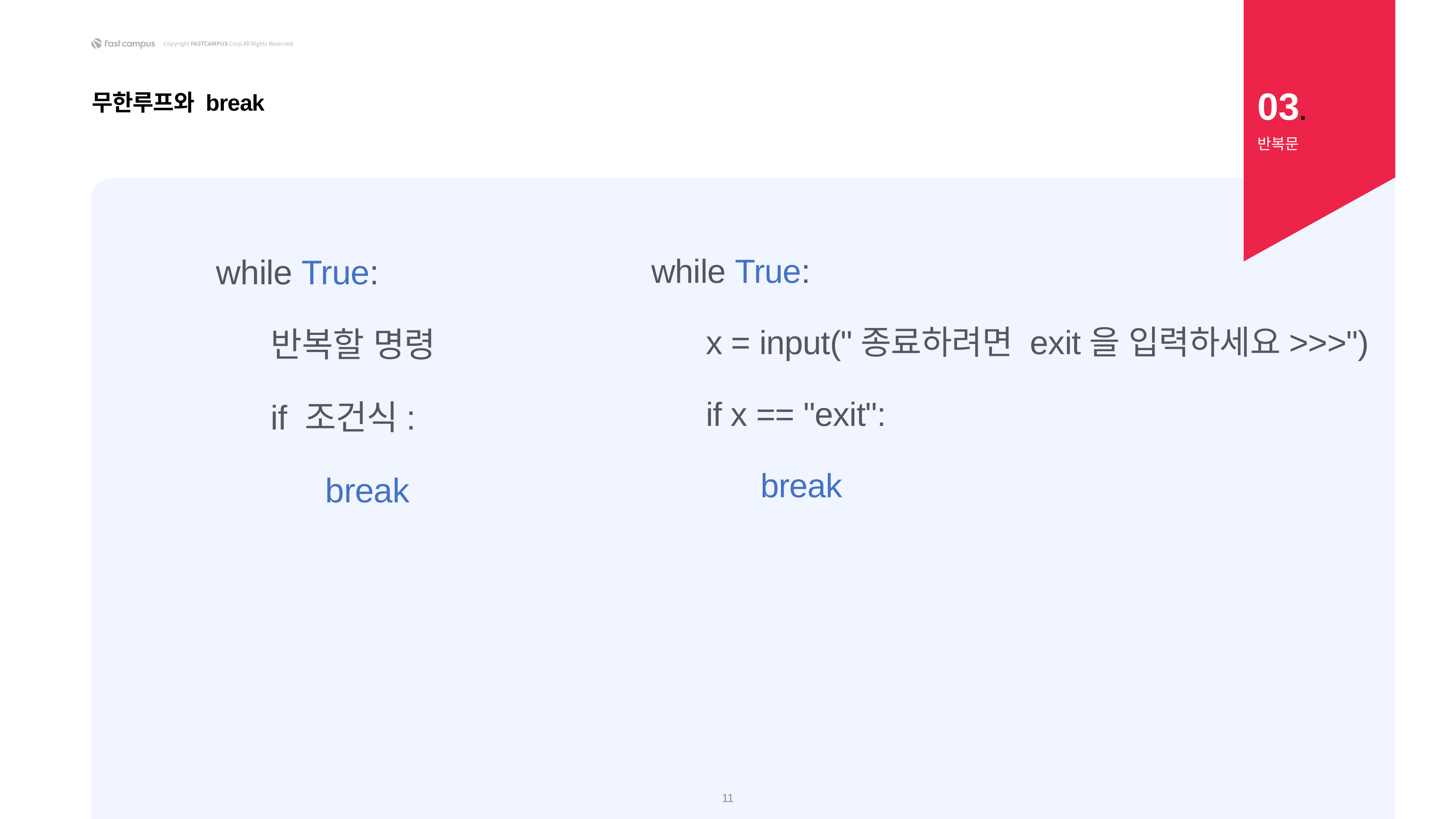

03.
무한루프와 break
반복문
while True:
	반복할 명령
	if 조건식:
		break
while True:
	x = input("종료하려면 exit을 입력하세요>>>")
	if x == "exit":
		break
11